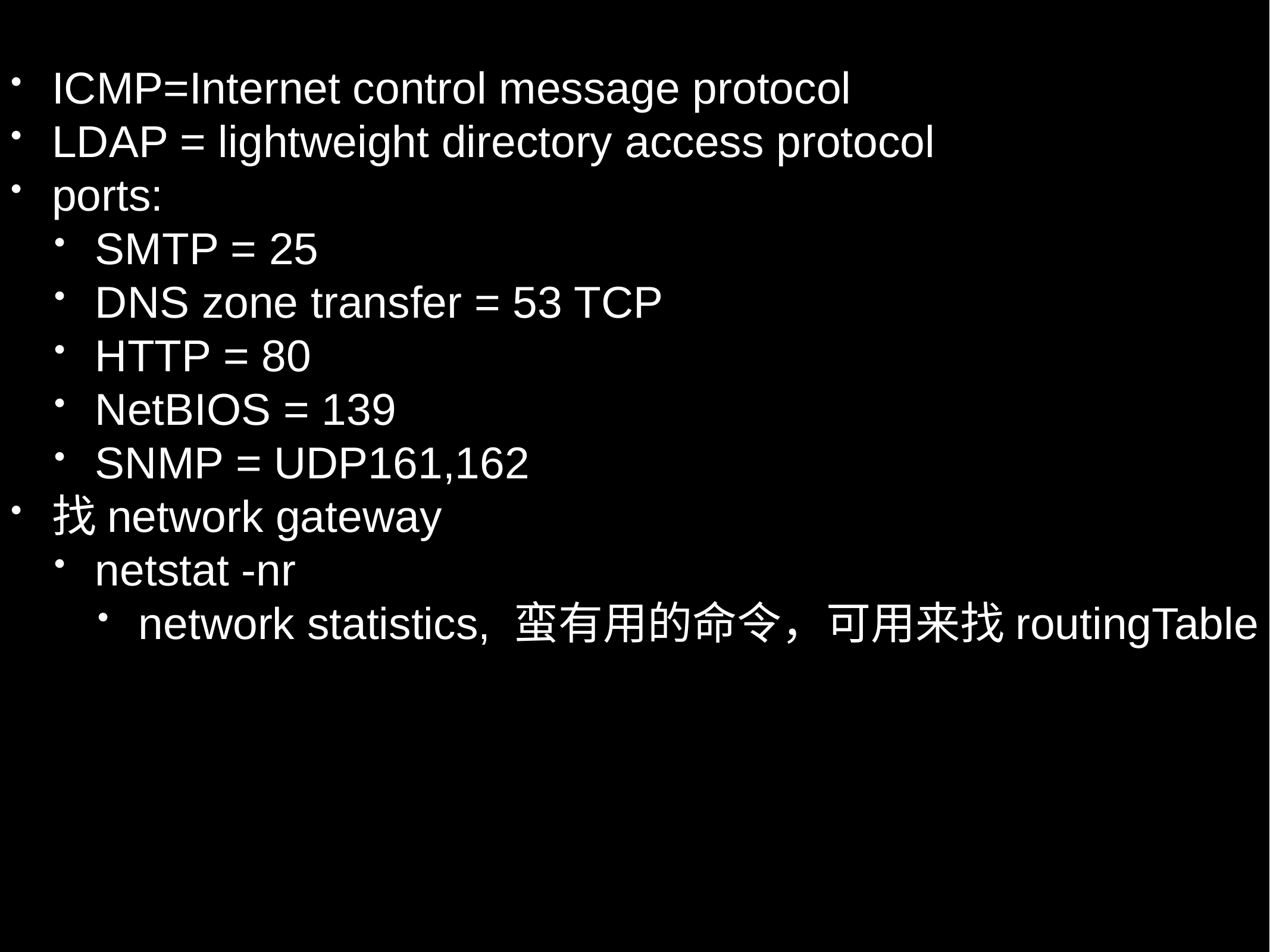

ICMP=Internet control message protocol
LDAP = lightweight directory access protocol
ports:
SMTP = 25
DNS zone transfer = 53 TCP
HTTP = 80
NetBIOS = 139
SNMP = UDP161,162
找network gateway
netstat -nr
network statistics, 蛮有用的命令，可用来找routingTable